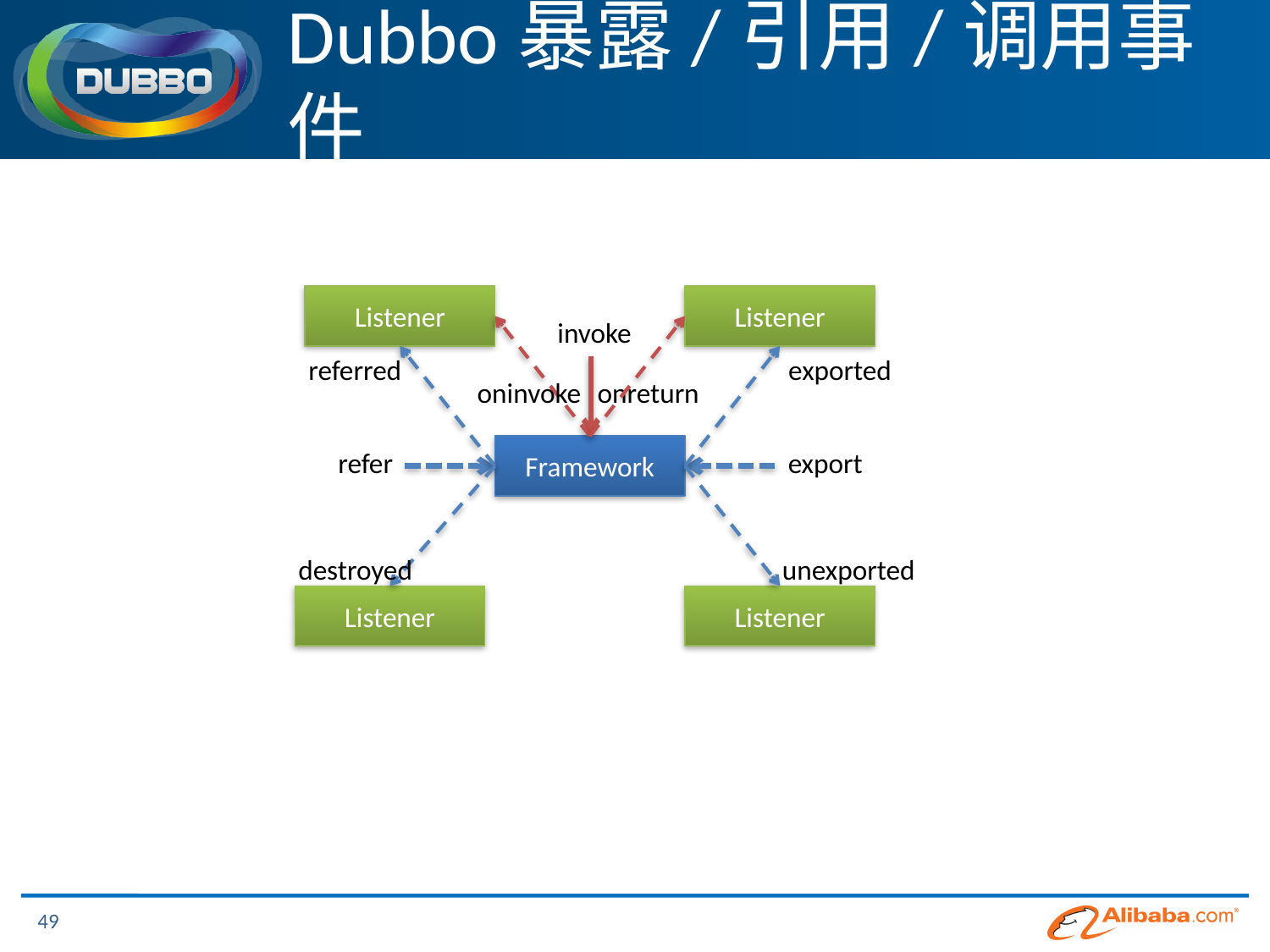

# Dubbo暴露/引用/调用事件
Listener
Listener
invoke
referred
exported
oninvoke
onreturn
Framework
refer
export
destroyed
unexported
Listener
Listener
49